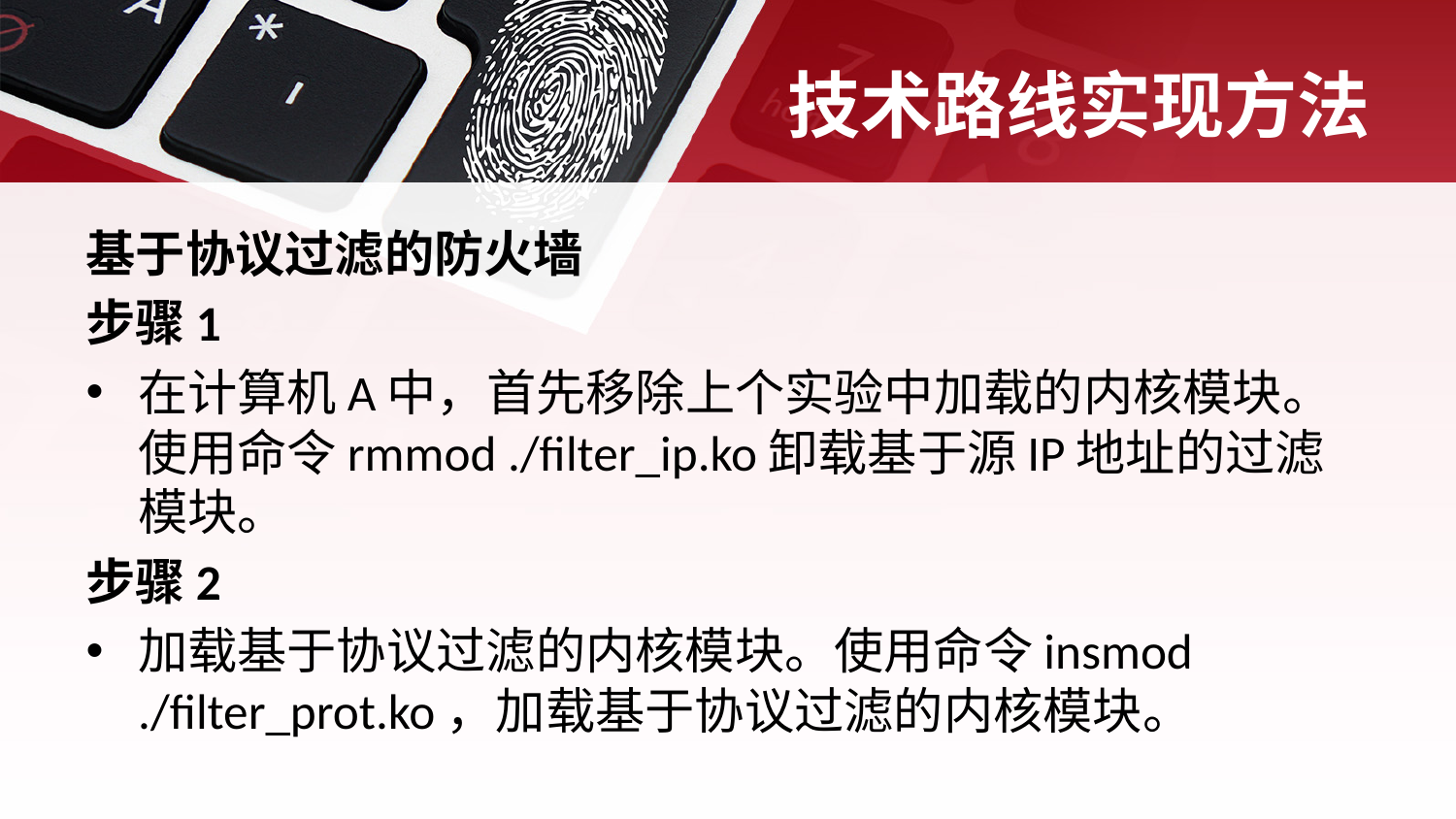

# 技术路线实现方法
基于协议过滤的防火墙
步骤1
在计算机A中，首先移除上个实验中加载的内核模块。使用命令rmmod ./filter_ip.ko卸载基于源IP地址的过滤模块。
步骤2
加载基于协议过滤的内核模块。使用命令insmod ./filter_prot.ko，加载基于协议过滤的内核模块。